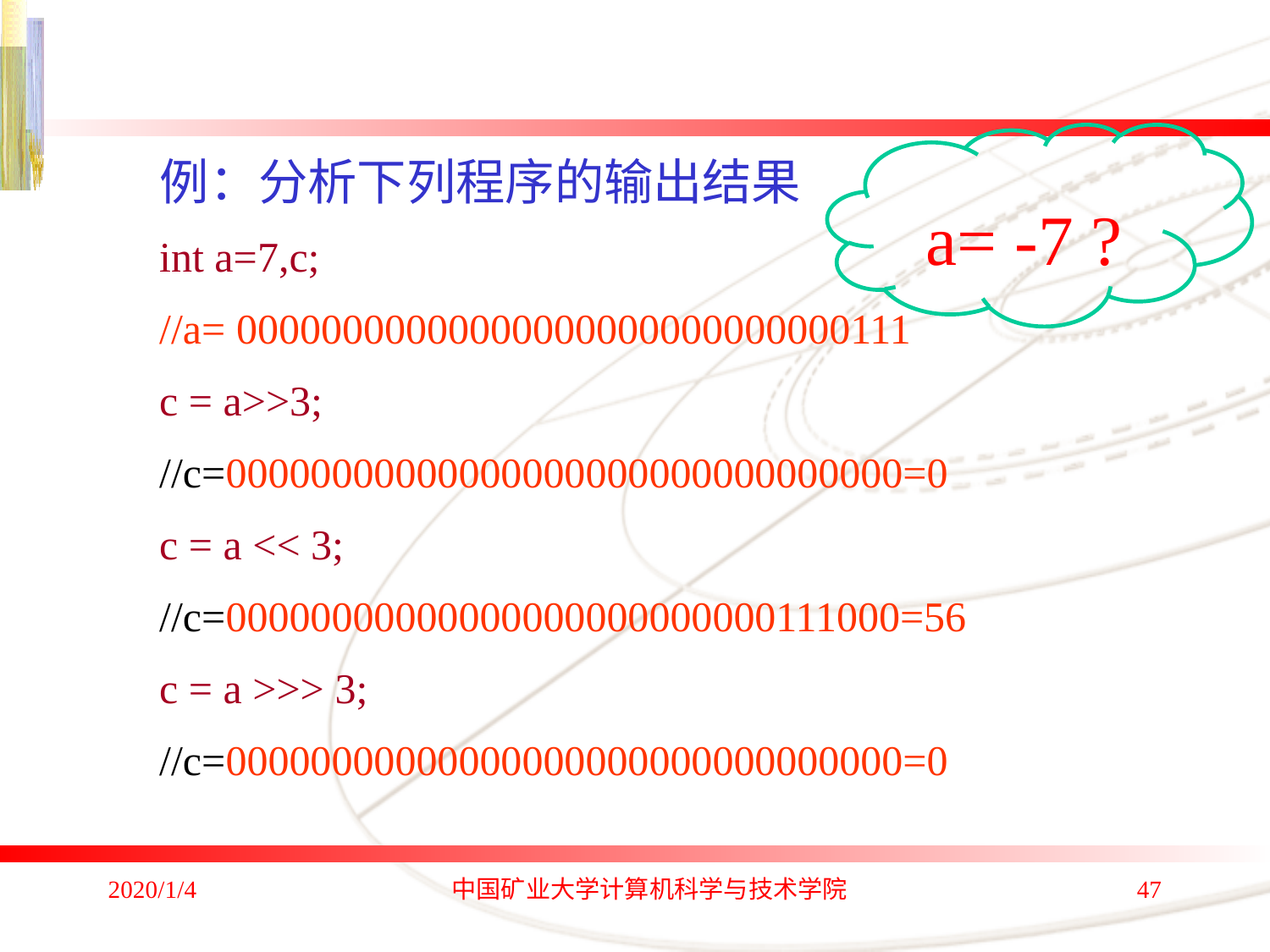

a= -7 ?
例：分析下列程序的输出结果
int a=7,c;
//a= 00000000000000000000000000000111
c = a>>3;
//c=00000000000000000000000000000000=0
c = a << 3;
//c=00000000000000000000000000111000=56
c = a >>> 3;
//c=00000000000000000000000000000000=0

2020/1/4
中国矿业大学计算机科学与技术学院
47